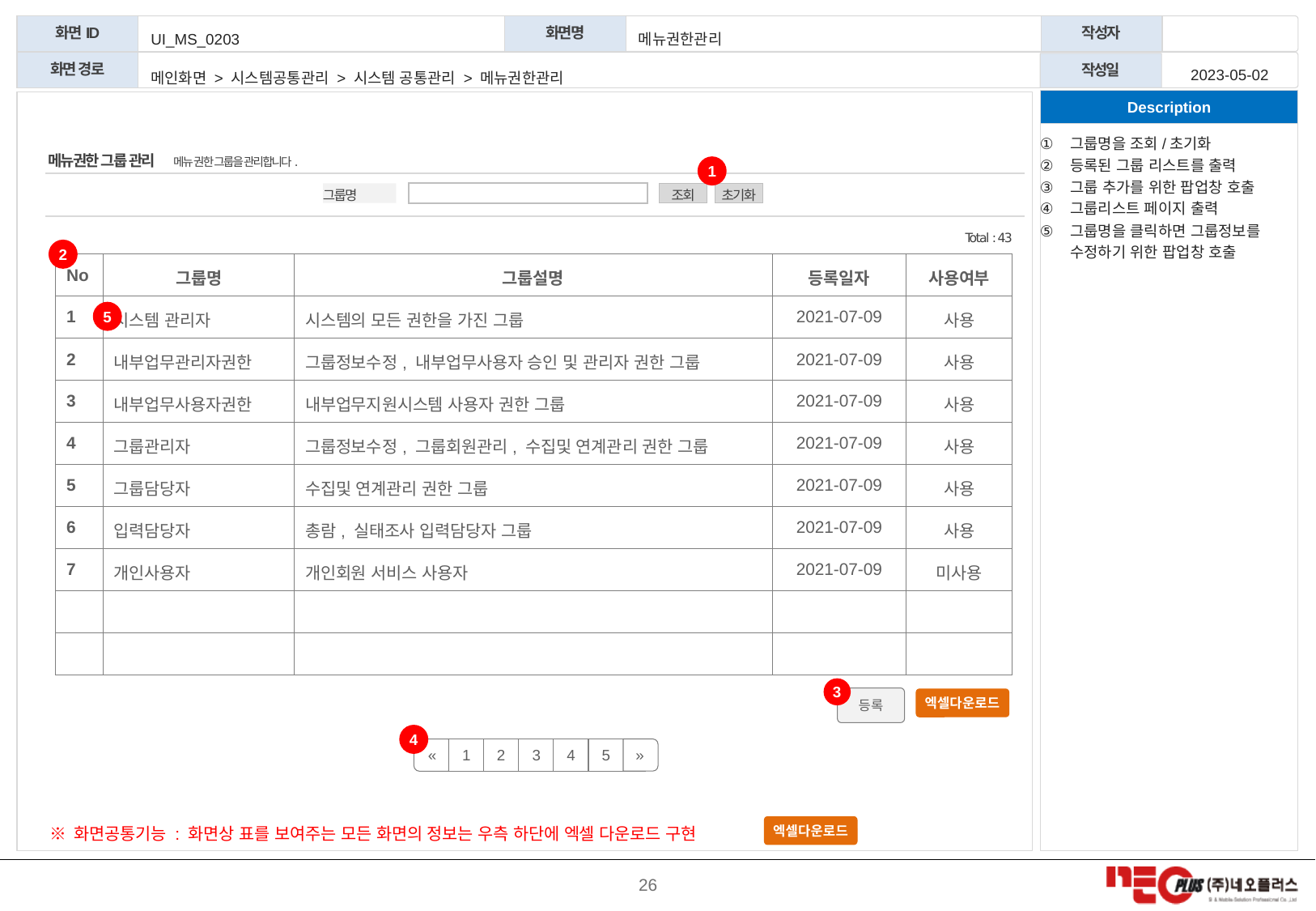

UI_MS_0203
메뉴권한관리

2023-05-02
메인화면 > 시스템공통관리 > 시스템 공통관리 > 메뉴권한관리

그룹명을 조회/초기화
등록된 그룹 리스트를 출력
그룹 추가를 위한 팝업창 호출
그룹리스트 페이지 출력
그룹명을 클릭하면 그룹정보를 수정하기 위한 팝업창 호출

메뉴권한 그룹 관리
메뉴 권한 그룹을 관리합니다.
1
조회
초기화
그룹명

Total : 43
2
| No | 그룹명 | 그룹설명 | 등록일자 | 사용여부 |
| --- | --- | --- | --- | --- |
| 1 | 시스템 관리자 | 시스템의 모든 권한을 가진 그룹 | 2021-07-09 | 사용 |
| 2 | 내부업무관리자권한 | 그룹정보수정, 내부업무사용자 승인 및 관리자 권한 그룹 | 2021-07-09 | 사용 |
| 3 | 내부업무사용자권한 | 내부업무지원시스템 사용자 권한 그룹 | 2021-07-09 | 사용 |
| 4 | 그룹관리자 | 그룹정보수정, 그룹회원관리, 수집및 연계관리 권한 그룹 | 2021-07-09 | 사용 |
| 5 | 그룹담당자 | 수집및 연계관리 권한 그룹 | 2021-07-09 | 사용 |
| 6 | 입력담당자 | 총람, 실태조사 입력담당자 그룹 | 2021-07-09 | 사용 |
| 7 | 개인사용자 | 개인회원 서비스 사용자 | 2021-07-09 | 미사용 |
|  |  |  |  |  |
|  |  |  |  |  |
5
3
엑셀다운로드
등록
4
1
2
3
4
5
«
»
※ 화면공통기능 : 화면상 표를 보여주는 모든 화면의 정보는 우측 하단에 엑셀 다운로드 구현
엑셀다운로드